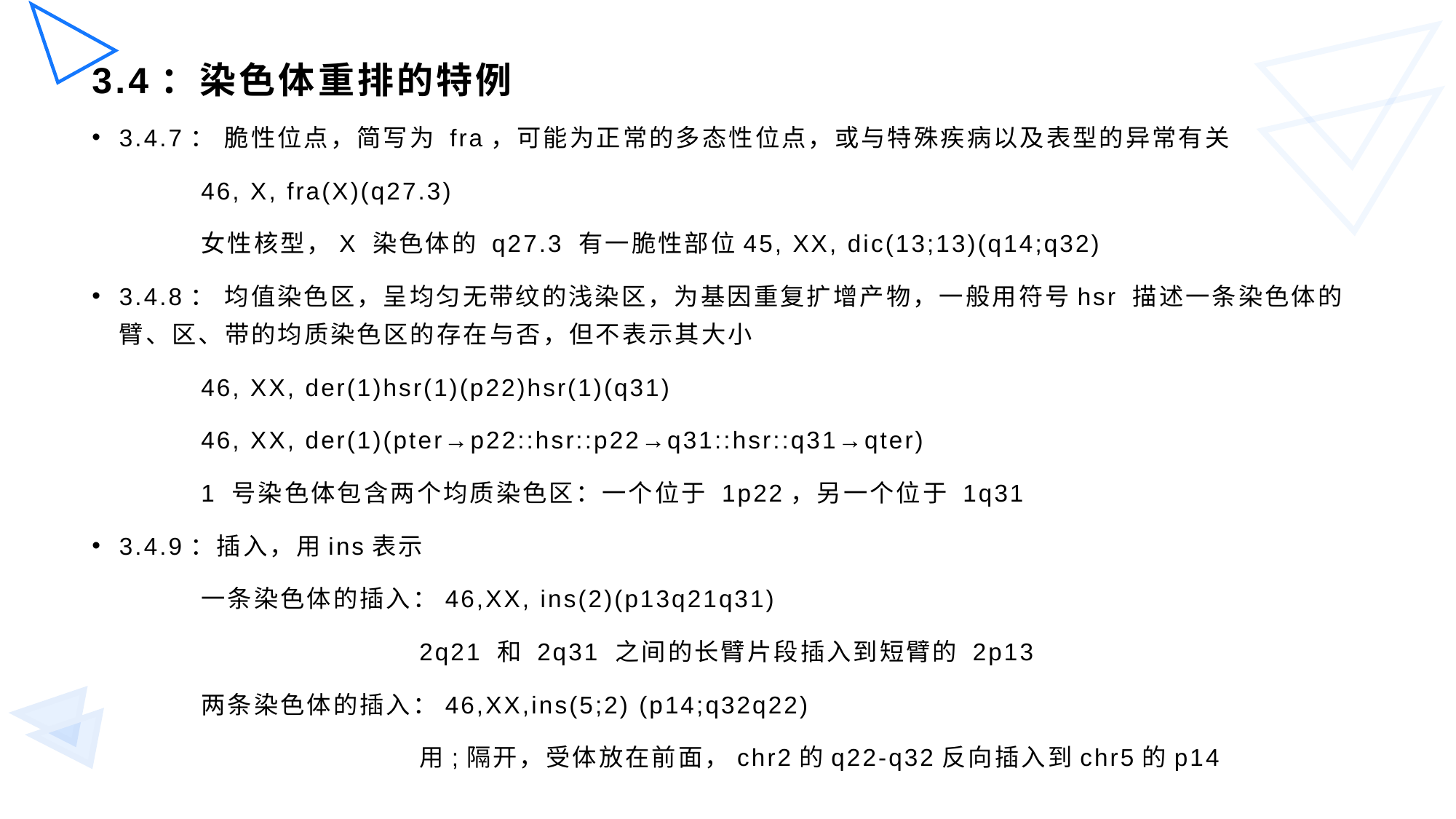

# 3.4：染色体重排的特例
3.4.7： 脆性位点，简写为 fra，可能为正常的多态性位点，或与特殊疾病以及表型的异常有关
	46, X, fra(X)(q27.3)
	女性核型，X 染色体的 q27.3 有一脆性部位45, XX, dic(13;13)(q14;q32)
3.4.8： 均值染色区，呈均匀无带纹的浅染区，为基因重复扩增产物，一般用符号hsr 描述一条染色体的臂、区、带的均质染色区的存在与否，但不表示其大小
	46, XX, der(1)hsr(1)(p22)hsr(1)(q31)
	46, XX, der(1)(pter→p22::hsr::p22→q31::hsr::q31→qter)
	1 号染色体包含两个均质染色区：一个位于 1p22，另一个位于 1q31
3.4.9：插入，用ins表示
	一条染色体的插入：46,XX, ins(2)(p13q21q31)
			2q21 和 2q31 之间的长臂片段插入到短臂的 2p13
	两条染色体的插入：46,XX,ins(5;2) (p14;q32q22)
			用;隔开，受体放在前面，chr2的q22-q32反向插入到chr5的p14